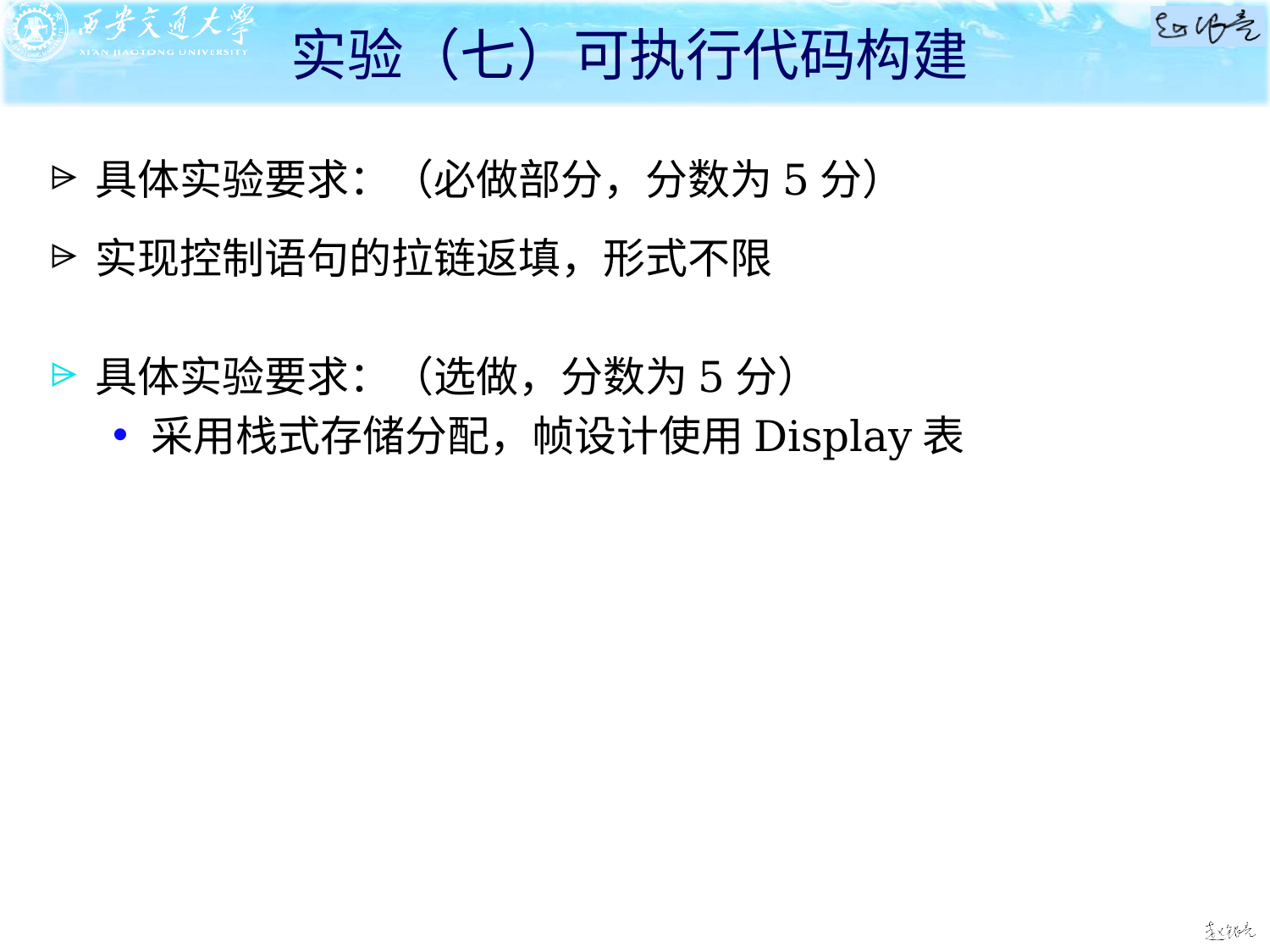

# 实验（七）可执行代码构建
具体实验要求：（必做部分，分数为5分）
实现控制语句的拉链返填，形式不限

具体实验要求：（选做，分数为5分）
采用栈式存储分配，帧设计使用Display表